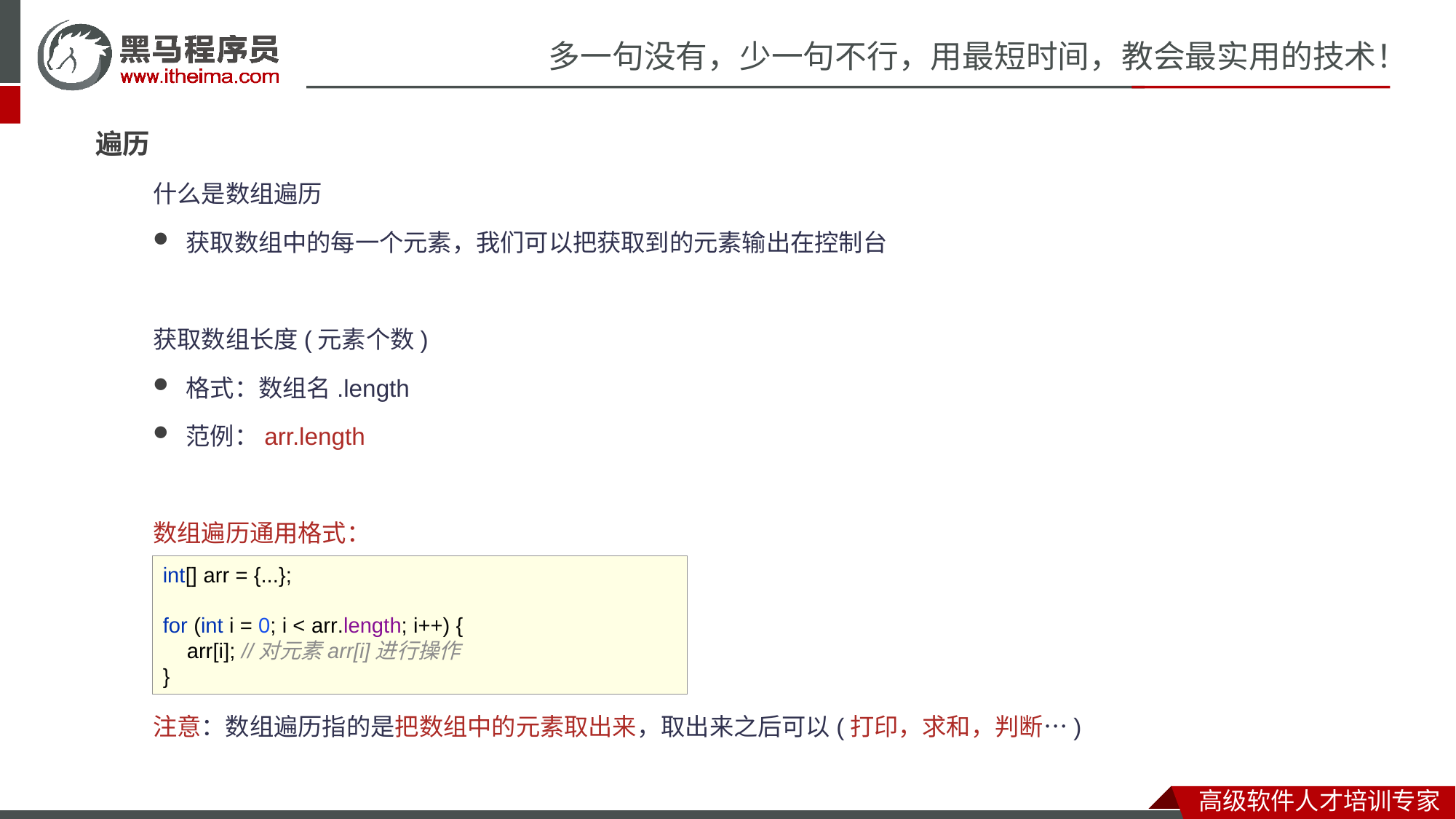

遍历
什么是数组遍历
获取数组中的每一个元素，我们可以把获取到的元素输出在控制台

获取数组长度(元素个数)
格式：数组名.length
范例：arr.length

数组遍历通用格式：

注意：数组遍历指的是把数组中的元素取出来，取出来之后可以(打印，求和，判断…)

int[] arr = {...};
for (int i = 0; i < arr.length; i++) {
    arr[i]; //对元素arr[i]进行操作
}